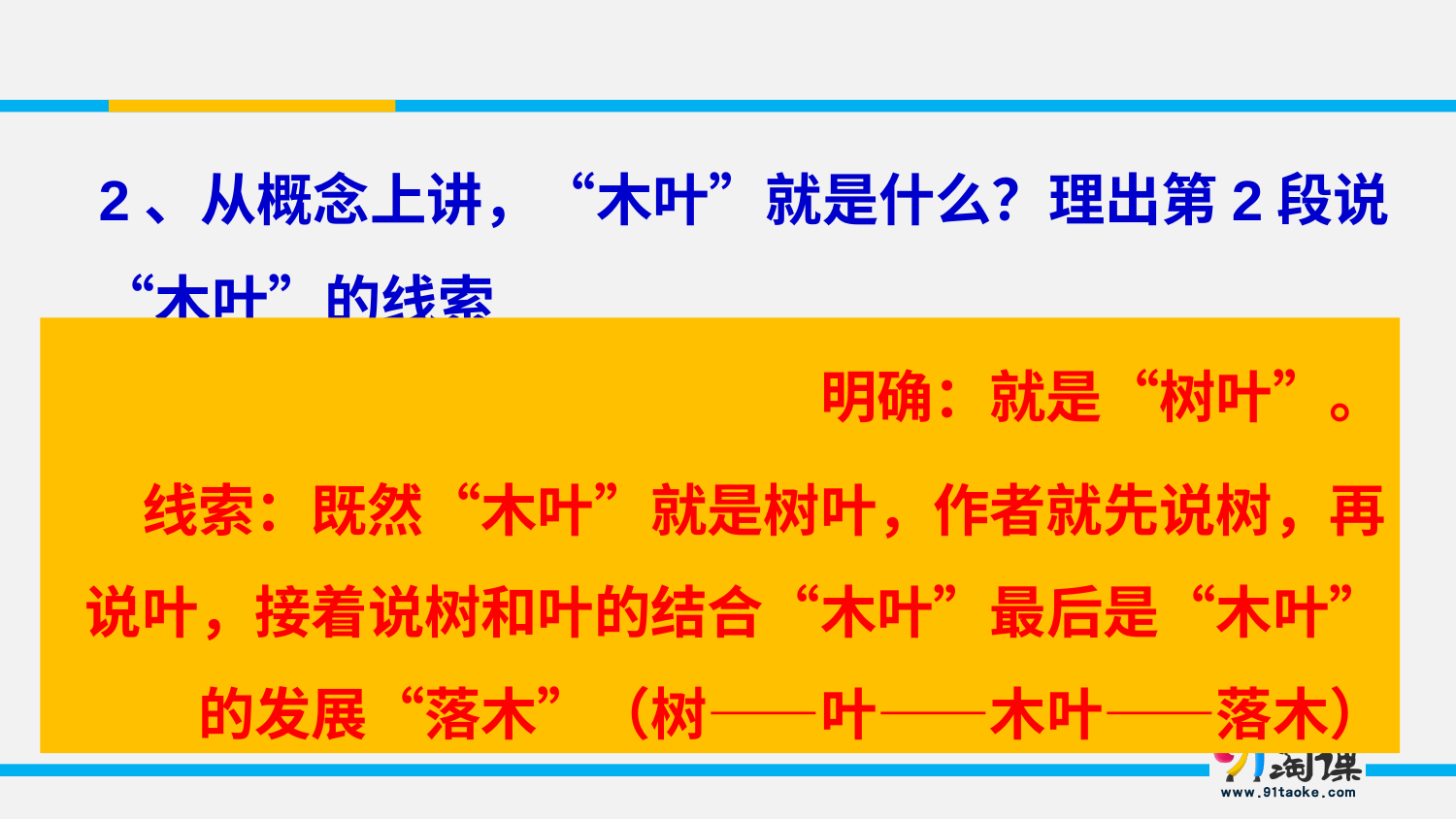

2、从概念上讲，“木叶”就是什么？理出第2段说“木叶”的线索
  明确：就是“树叶”。
  线索：既然“木叶”就是树叶，作者就先说树，再说叶，接着说树和叶的结合“木叶”最后是“木叶”的发展“落木”（树——叶——木叶——落木）